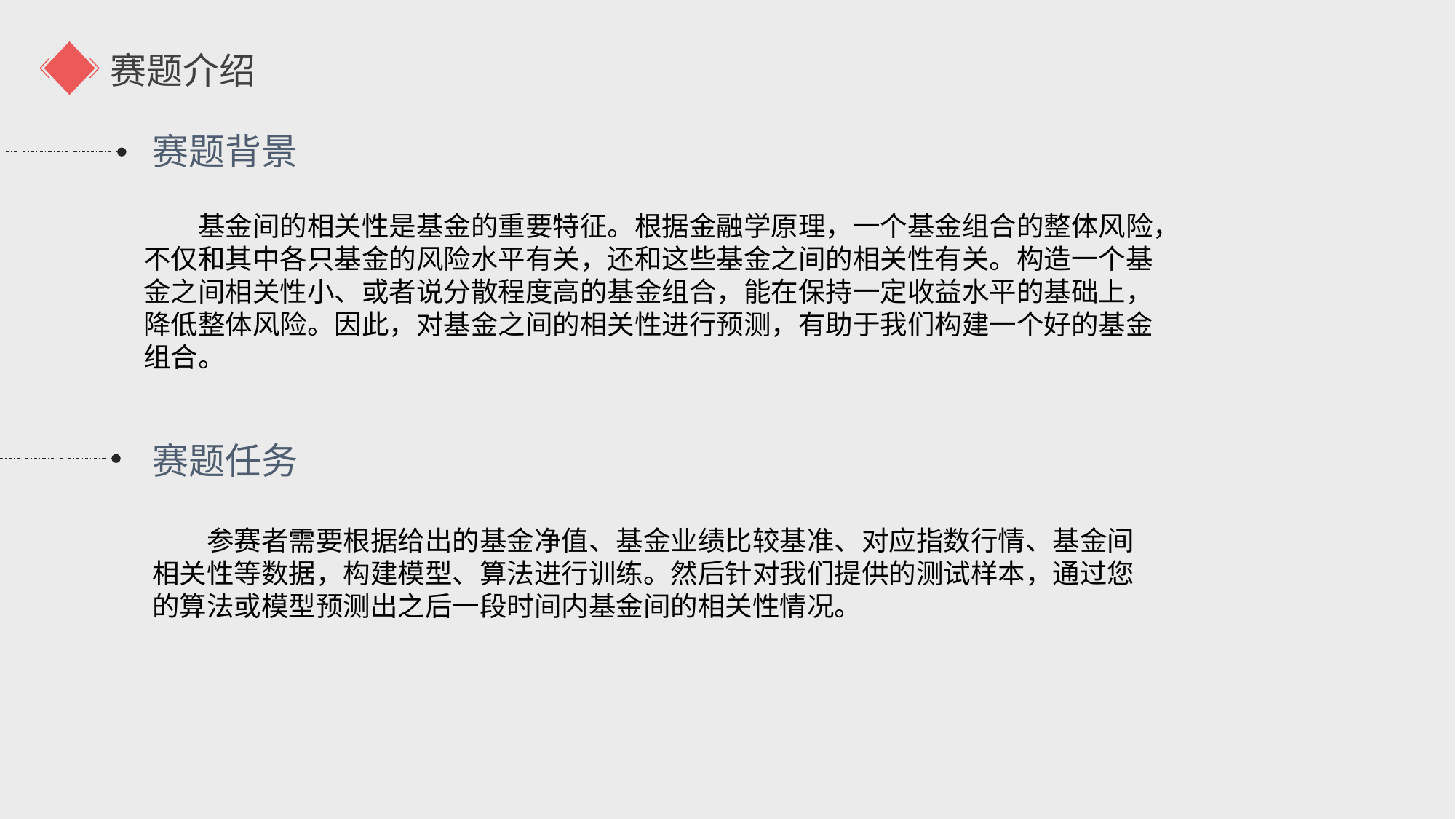

赛题介绍
赛题背景

基金间的相关性是基金的重要特征。根据金融学原理，一个基金组合的整体风险，不仅和其中各只基金的风险水平有关，还和这些基金之间的相关性有关。构造一个基金之间相关性小、或者说分散程度高的基金组合，能在保持一定收益水平的基础上，降低整体风险。因此，对基金之间的相关性进行预测，有助于我们构建一个好的基金组合。
赛题任务

参赛者需要根据给出的基金净值、基金业绩比较基准、对应指数行情、基金间相关性等数据，构建模型、算法进行训练。然后针对我们提供的测试样本，通过您的算法或模型预测出之后一段时间内基金间的相关性情况。